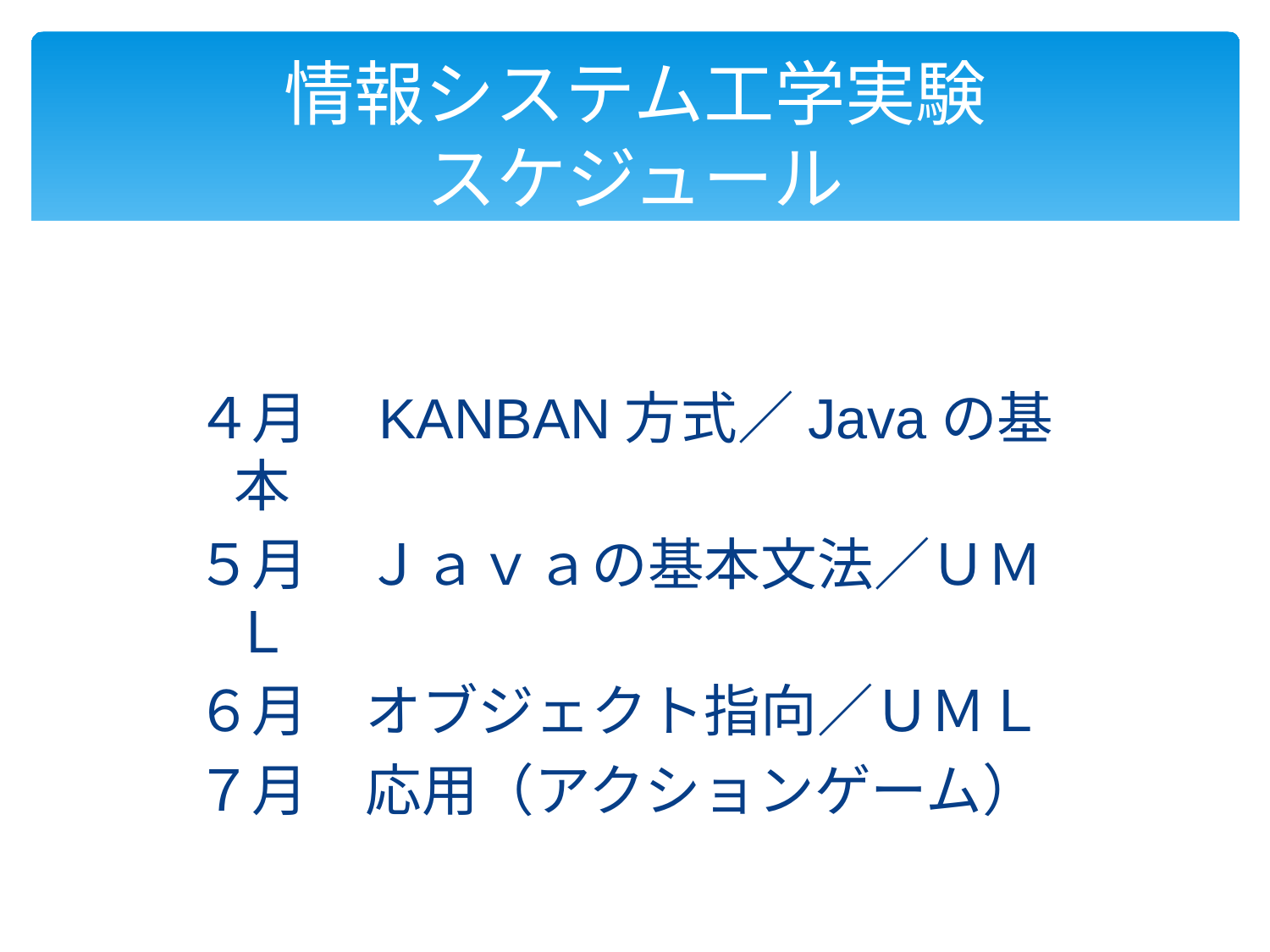

# 情報システム工学実験 スケジュール

４月　KANBAN方式／Javaの基本
５月　Ｊａｖａの基本文法／ＵＭＬ
６月　オブジェクト指向／ＵＭＬ
７月　応用（アクションゲーム）